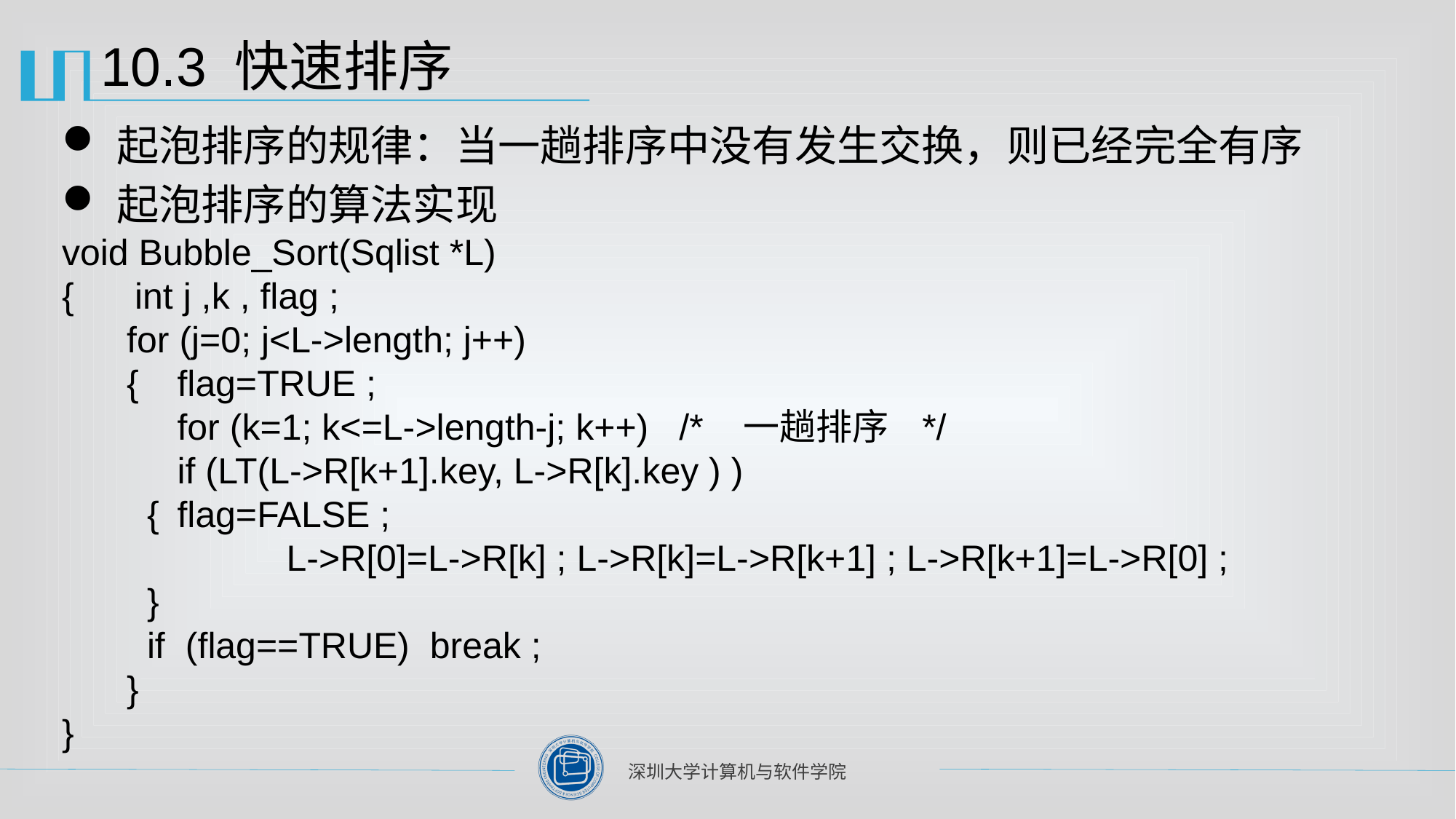

# 10.3 快速排序
起泡排序的规律：当一趟排序中没有发生交换，则已经完全有序
起泡排序的算法实现
void Bubble_Sort(Sqlist *L)
{	int j ,k , flag ;
 for (j=0; j<L->length; j++)
 {	flag=TRUE ;
	for (k=1; k<=L->length-j; k++)   /*   一趟排序   */
	if (LT(L->R[k+1].key, L->R[k].key ) )
   {	flag=FALSE ;
	L->R[0]=L->R[k] ; L->R[k]=L->R[k+1] ; L->R[k+1]=L->R[0] ;
   }
   if  (flag==TRUE)  break ;
 }
}

31